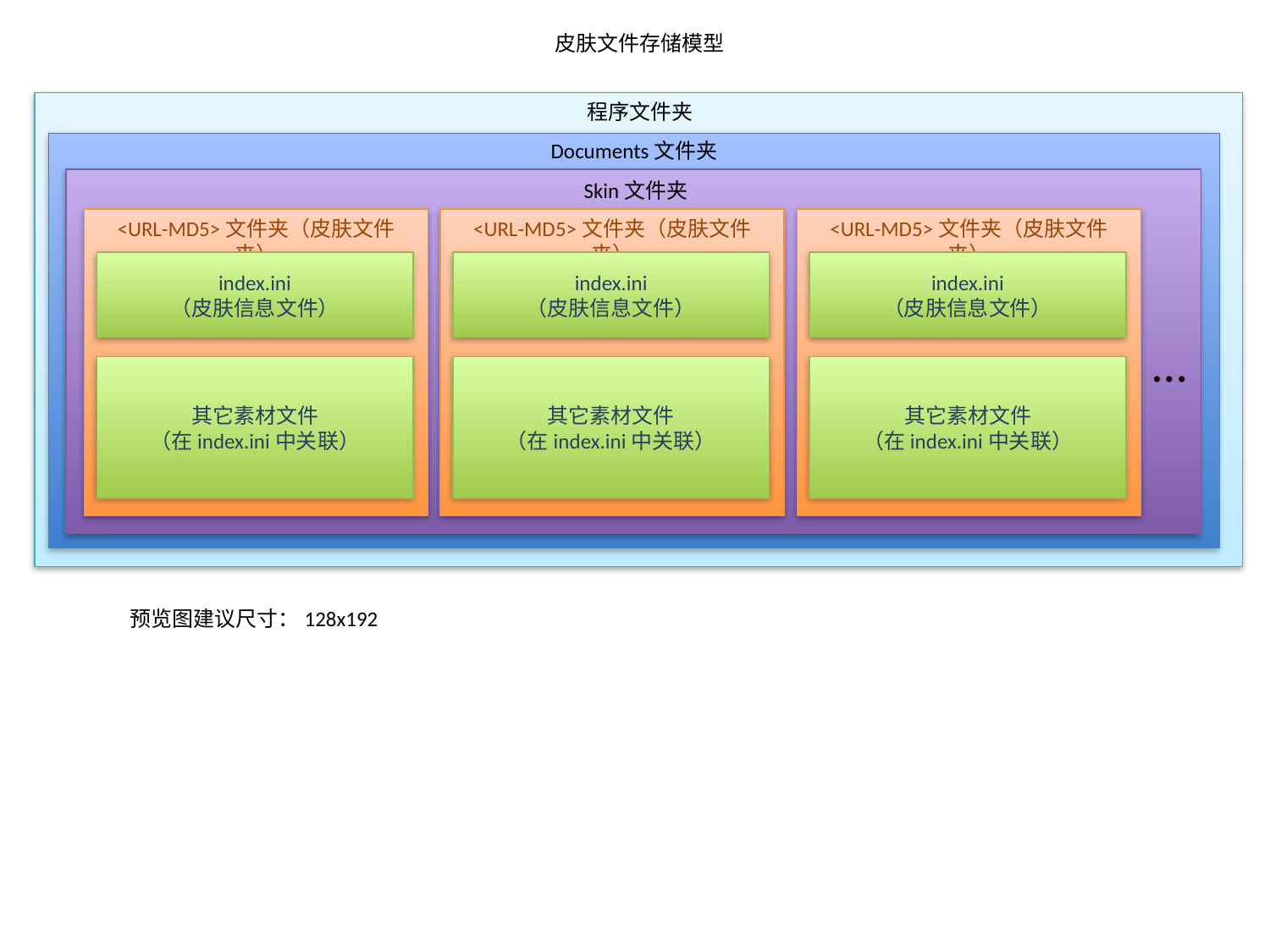

皮肤文件存储模型
程序文件夹

Documents文件夹

Skin文件夹

<URL-MD5>文件夹（皮肤文件夹）
index.ini
（皮肤信息文件）
其它素材文件
（在index.ini中关联）

<URL-MD5>文件夹（皮肤文件夹）
index.ini
（皮肤信息文件）
其它素材文件
（在index.ini中关联）

<URL-MD5>文件夹（皮肤文件夹）
index.ini
（皮肤信息文件）
其它素材文件
（在index.ini中关联）
…
预览图建议尺寸：128x192